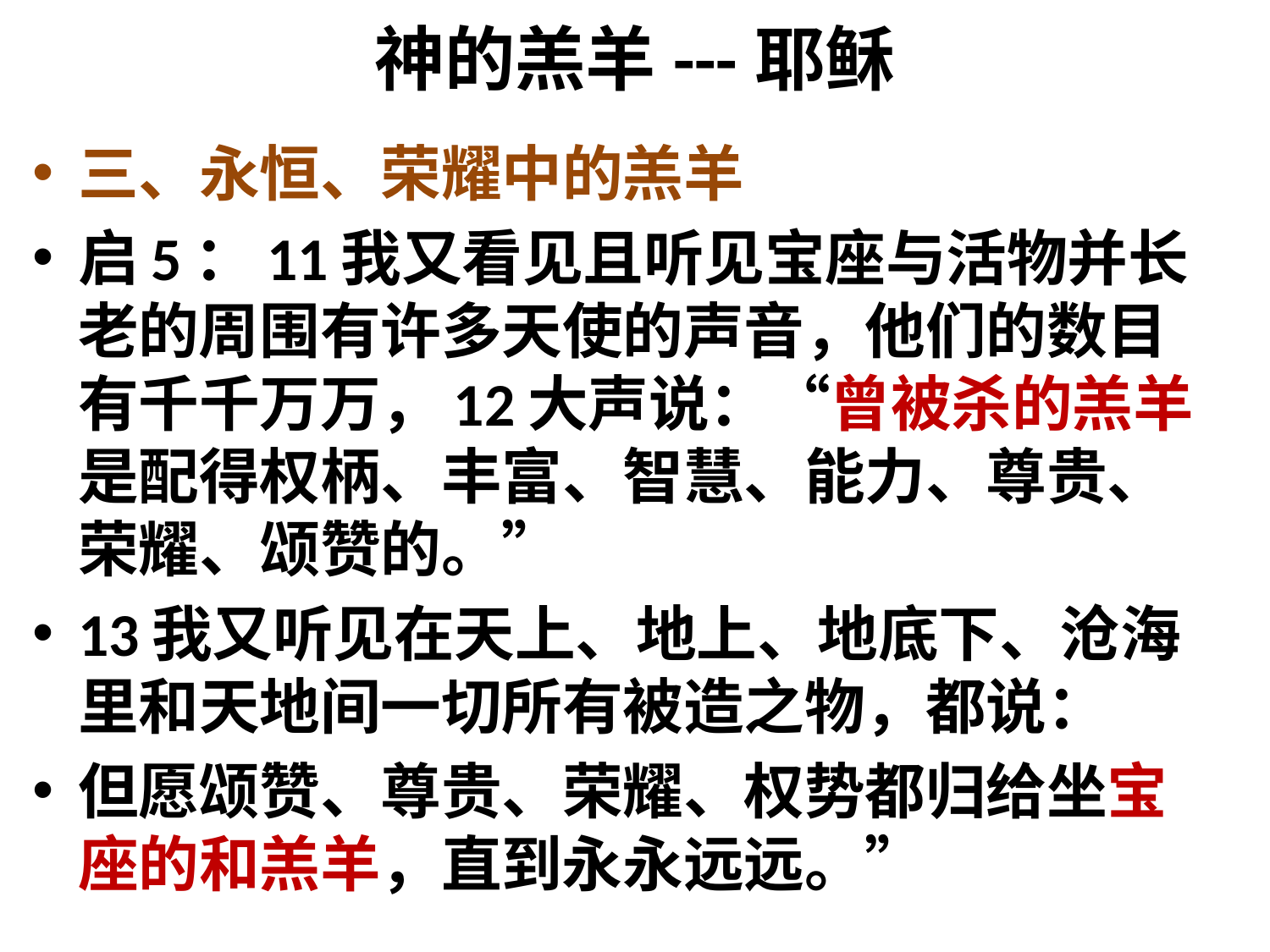

# 神的羔羊---耶稣
三、永恒、荣耀中的羔羊
启5：11我又看见且听见宝座与活物并长老的周围有许多天使的声音，他们的数目有千千万万，12大声说：“曾被杀的羔羊是配得权柄、丰富、智慧、能力、尊贵、荣耀、颂赞的。”
13我又听见在天上、地上、地底下、沧海里和天地间一切所有被造之物，都说：
但愿颂赞、尊贵、荣耀、权势都归给坐宝座的和羔羊，直到永永远远。”